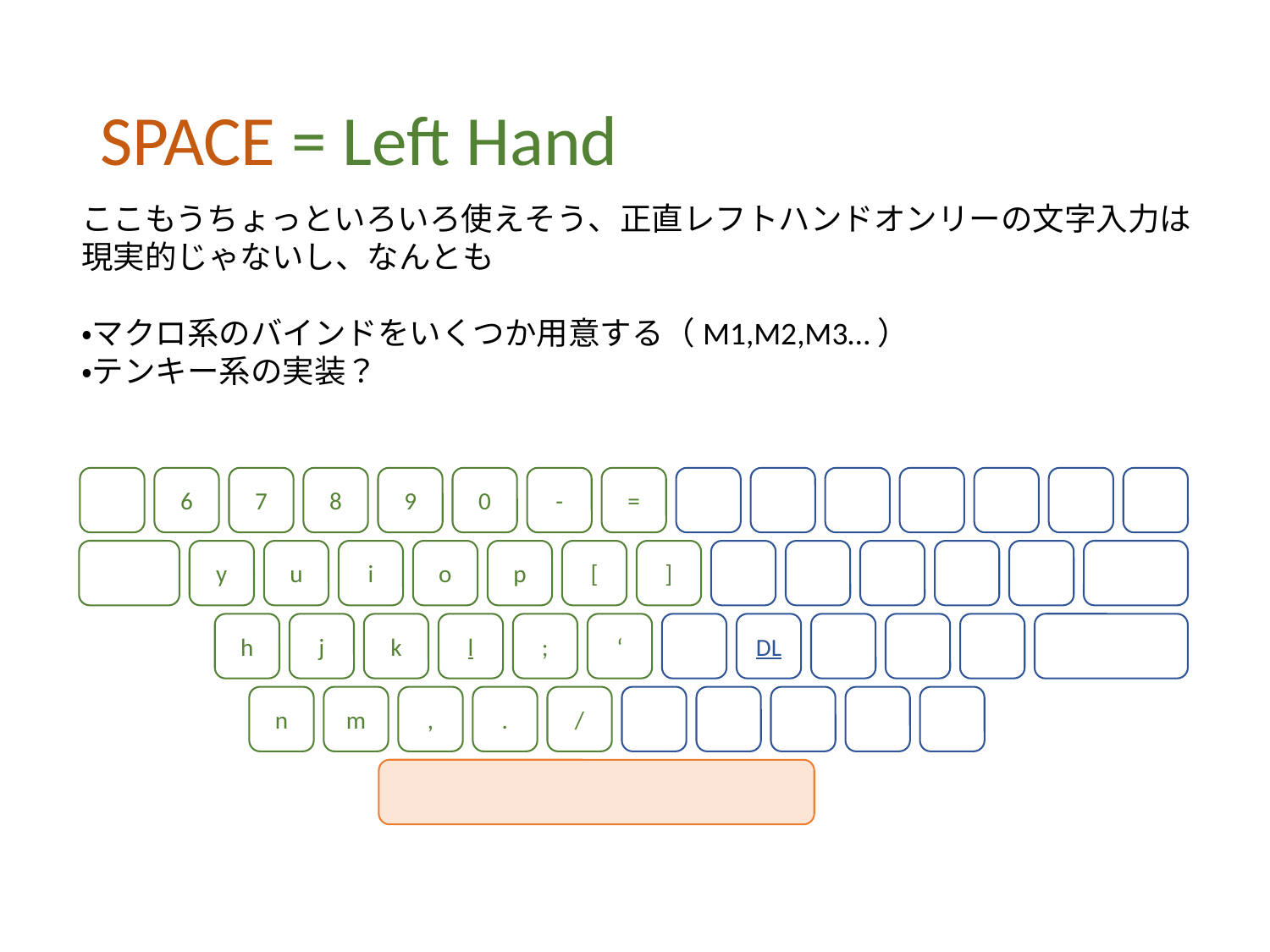

# SPACE = Left Hand
ここもうちょっといろいろ使えそう、正直レフトハンドオンリーの文字入力は
現実的じゃないし、なんとも

・マクロ系のバインドをいくつか用意する（M1,M2,M3…）
・テンキー系の実装？

6
7
8
9
0
-
=

y
u
i
o
p
[
]

h
j
k
l
;
‘

DL

n
m
,
.
/